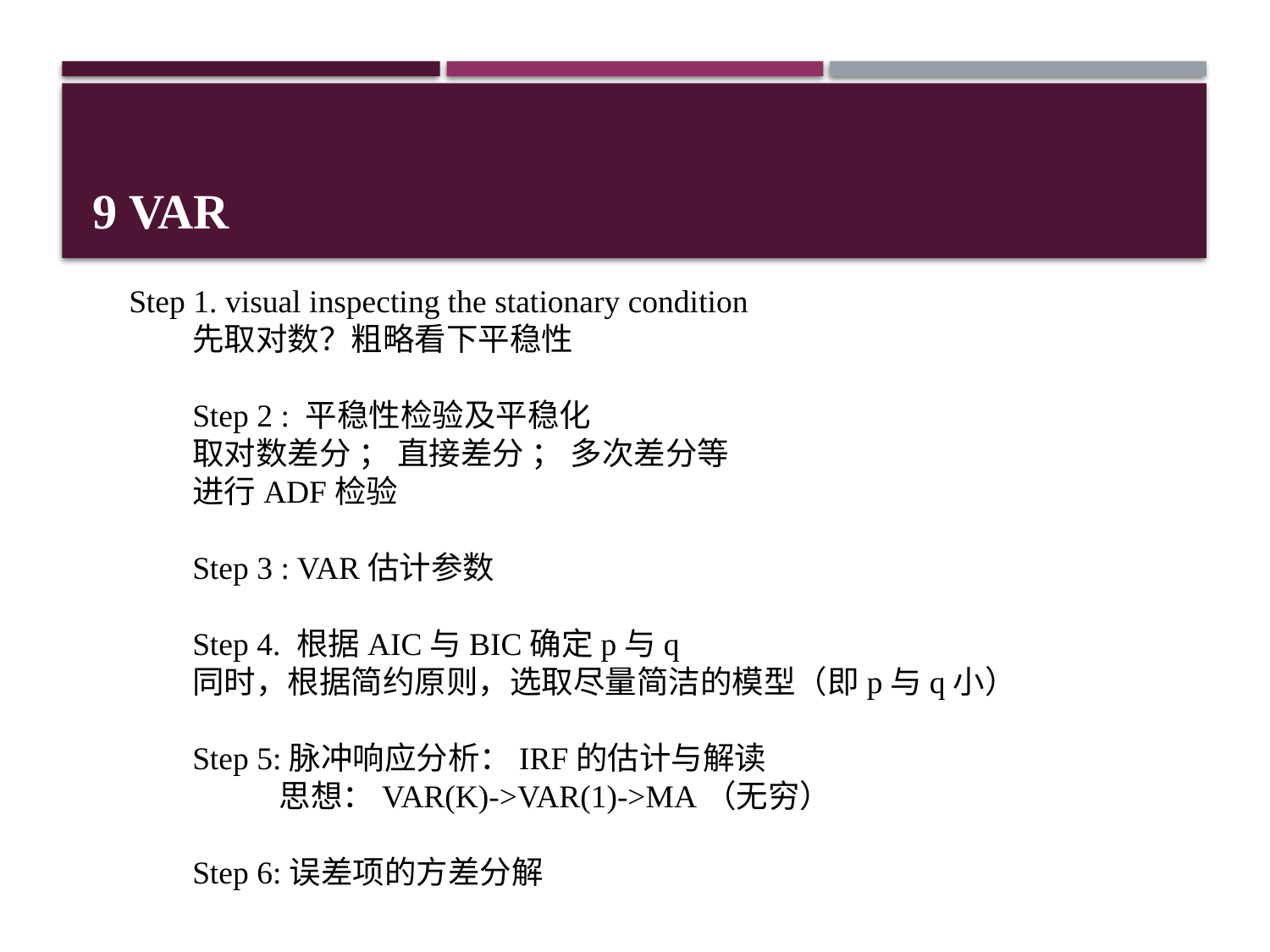

# 9 var
Step 1. visual inspecting the stationary condition
先取对数？粗略看下平稳性

Step 2 : 平稳性检验及平稳化
取对数差分 ； 直接差分 ； 多次差分等
进行ADF检验

Step 3 : VAR估计参数

Step 4. 根据AIC与BIC确定p与q
同时，根据简约原则，选取尽量简洁的模型（即p与q小）

Step 5:脉冲响应分析：IRF的估计与解读
           思想：VAR(K)->VAR(1)->MA（无穷）

Step 6:误差项的方差分解